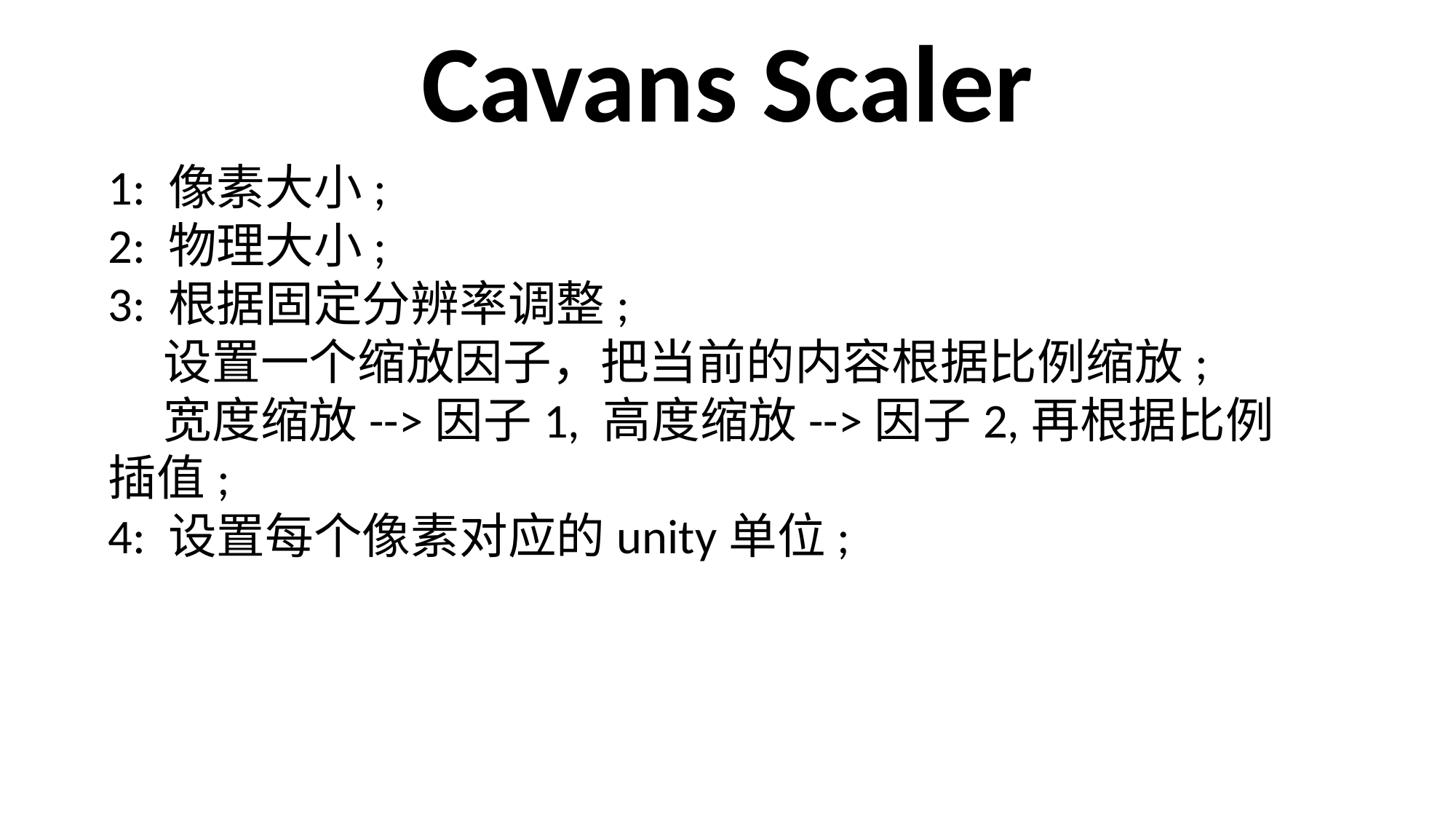

Cavans Scaler
1: 像素大小;
2: 物理大小;
3: 根据固定分辨率调整;
    设置一个缩放因子，把当前的内容根据比例缩放;
    宽度缩放-->因子1, 高度缩放-->因子2,再根据比例插值;
4: 设置每个像素对应的unity单位;
4